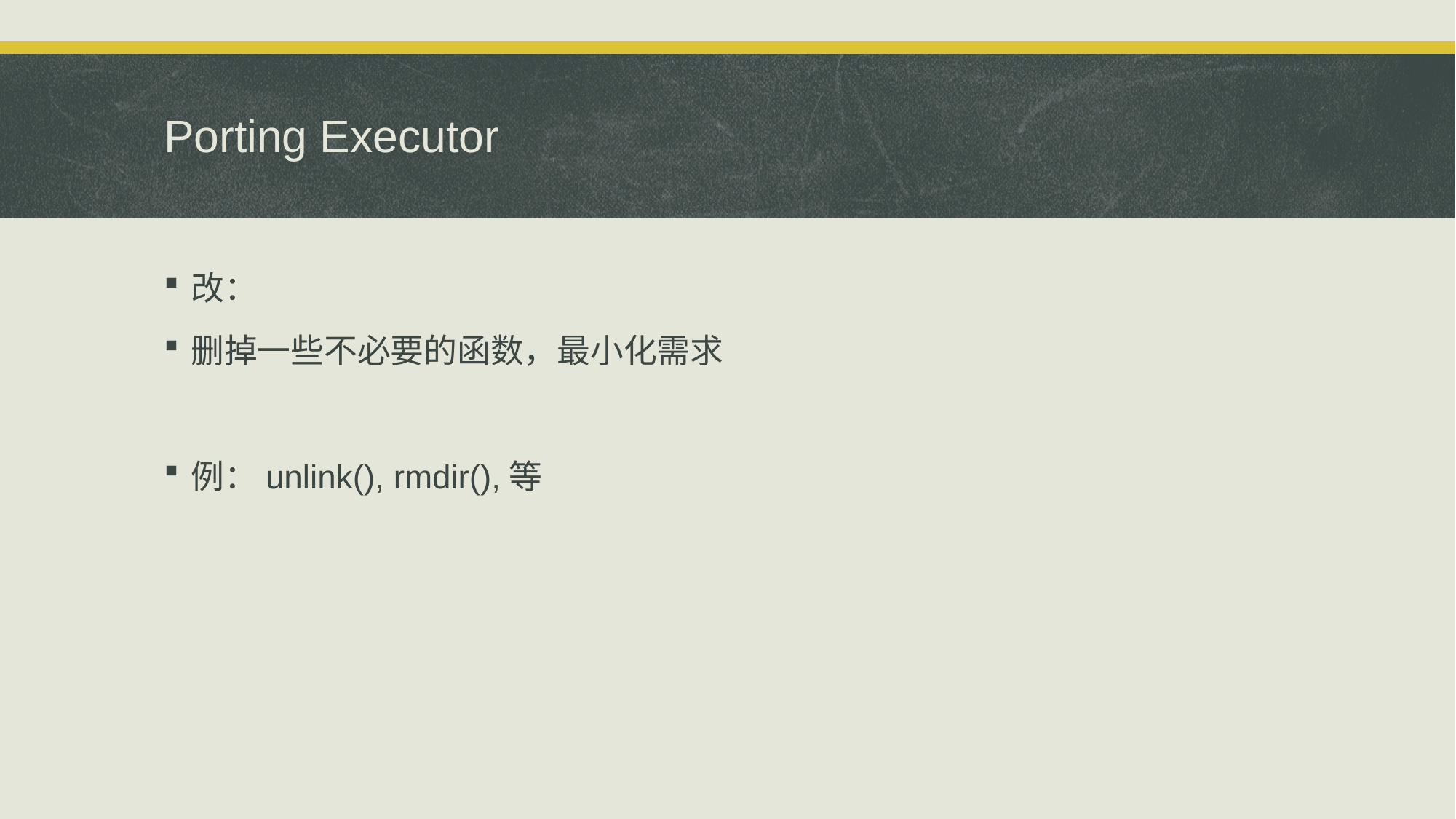

# Porting Executor
改：
删掉一些不必要的函数，最小化需求

例：unlink(), rmdir(),等